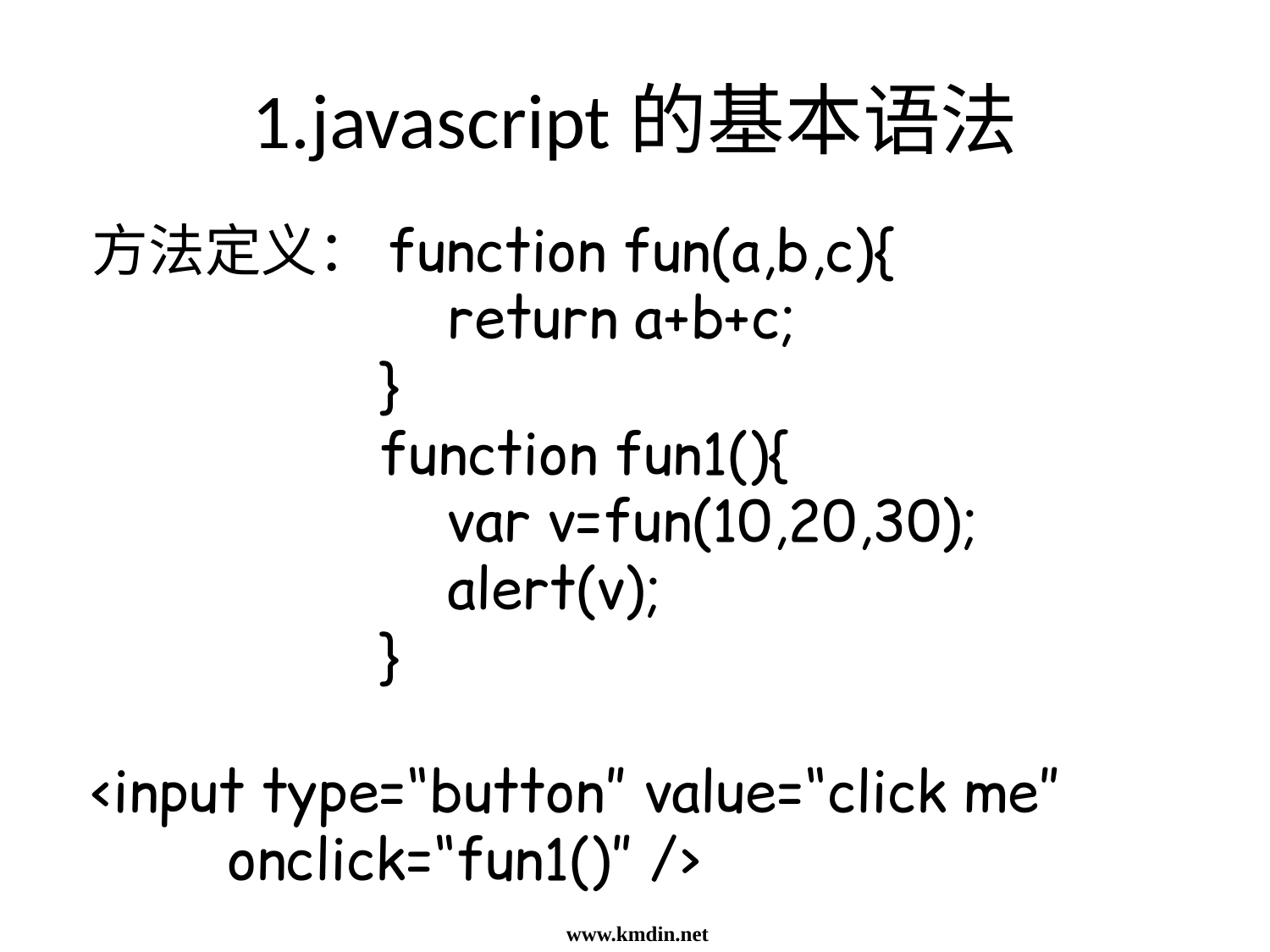

# 1.javascript的基本语法
方法定义：function fun(a,b,c){
                     return a+b+c;
                 }
                 function fun1(){
                     var v=fun(10,20,30);
                     alert(v);
                 }

<input type=“button” value=“click me”         onclick=“fun1()” />